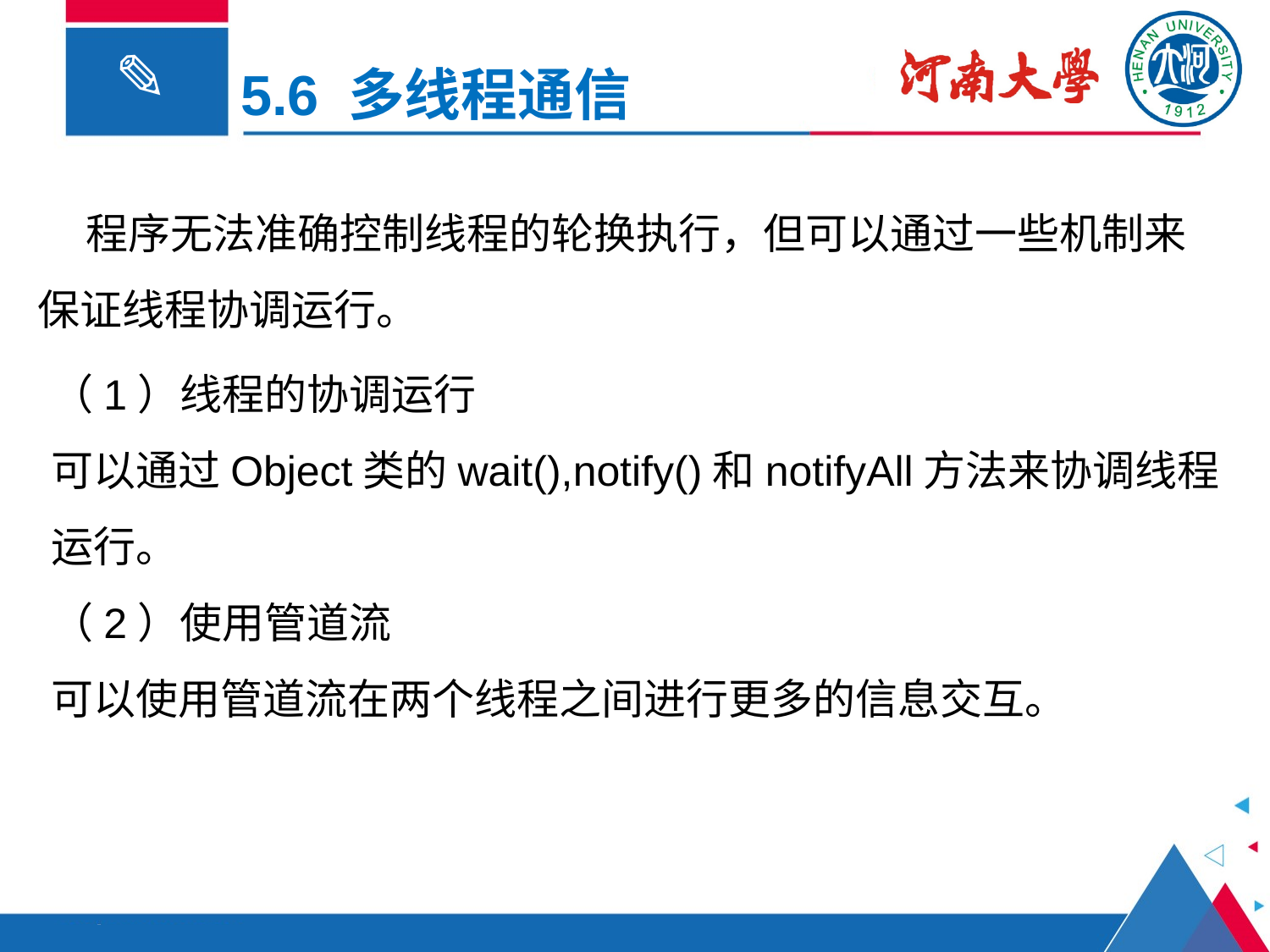

5.6 多线程通信
    程序无法准确控制线程的轮换执行，但可以通过一些机制来保证线程协调运行。
（1）线程的协调运行
可以通过Object类的wait(),notify()和notifyAll方法来协调线程运行。
（2）使用管道流
可以使用管道流在两个线程之间进行更多的信息交互。